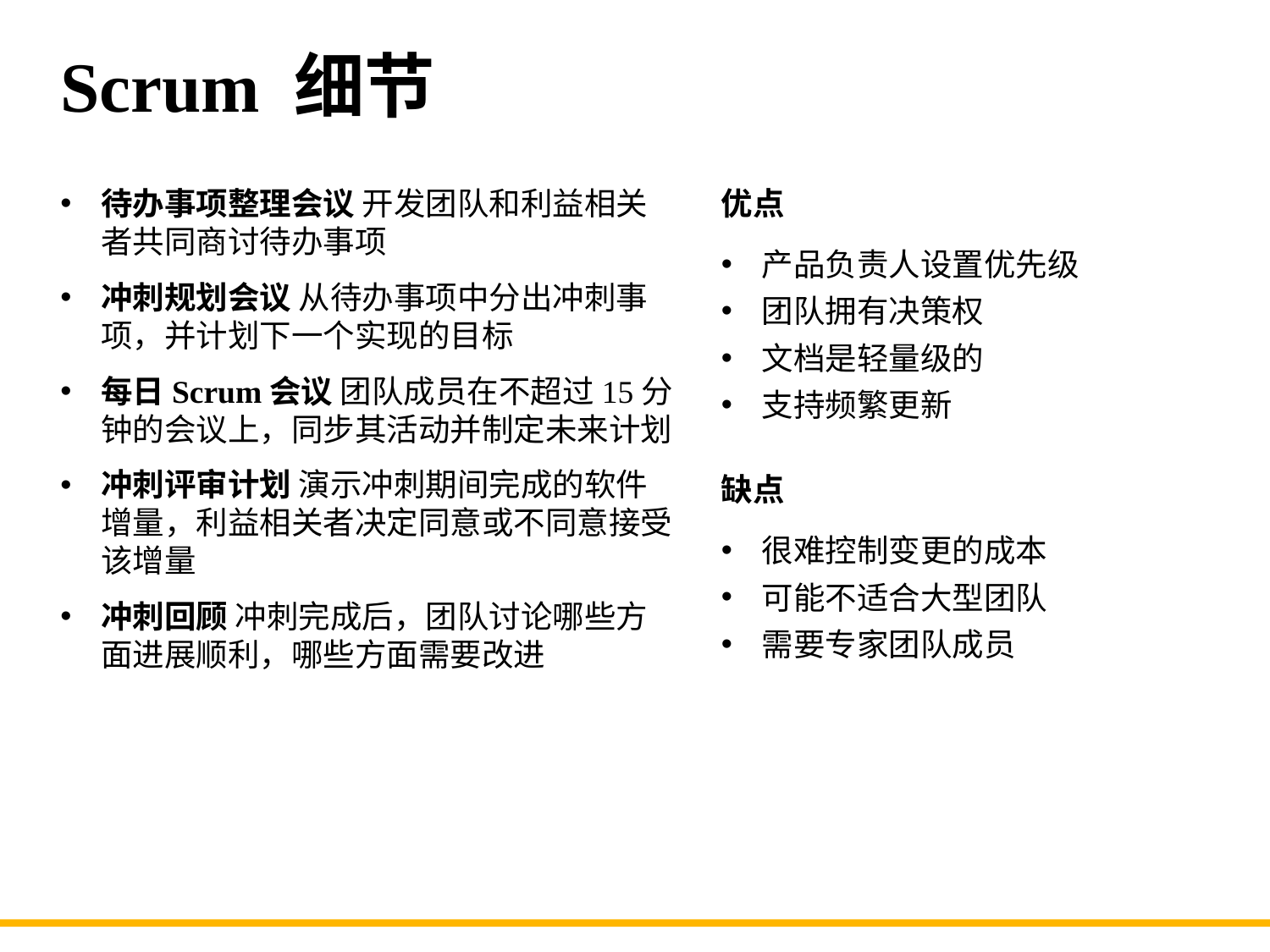

# Scrum 细节
优点
产品负责人设置优先级
团队拥有决策权
文档是轻量级的
支持频繁更新
待办事项整理会议 开发团队和利益相关者共同商讨待办事项
冲刺规划会议 从待办事项中分出冲刺事项，并计划下一个实现的目标
每日Scrum会议 团队成员在不超过15分钟的会议上，同步其活动并制定未来计划
冲刺评审计划 演示冲刺期间完成的软件增量，利益相关者决定同意或不同意接受该增量
冲刺回顾 冲刺完成后，团队讨论哪些方面进展顺利，哪些方面需要改进
缺点
很难控制变更的成本
可能不适合大型团队
需要专家团队成员
8